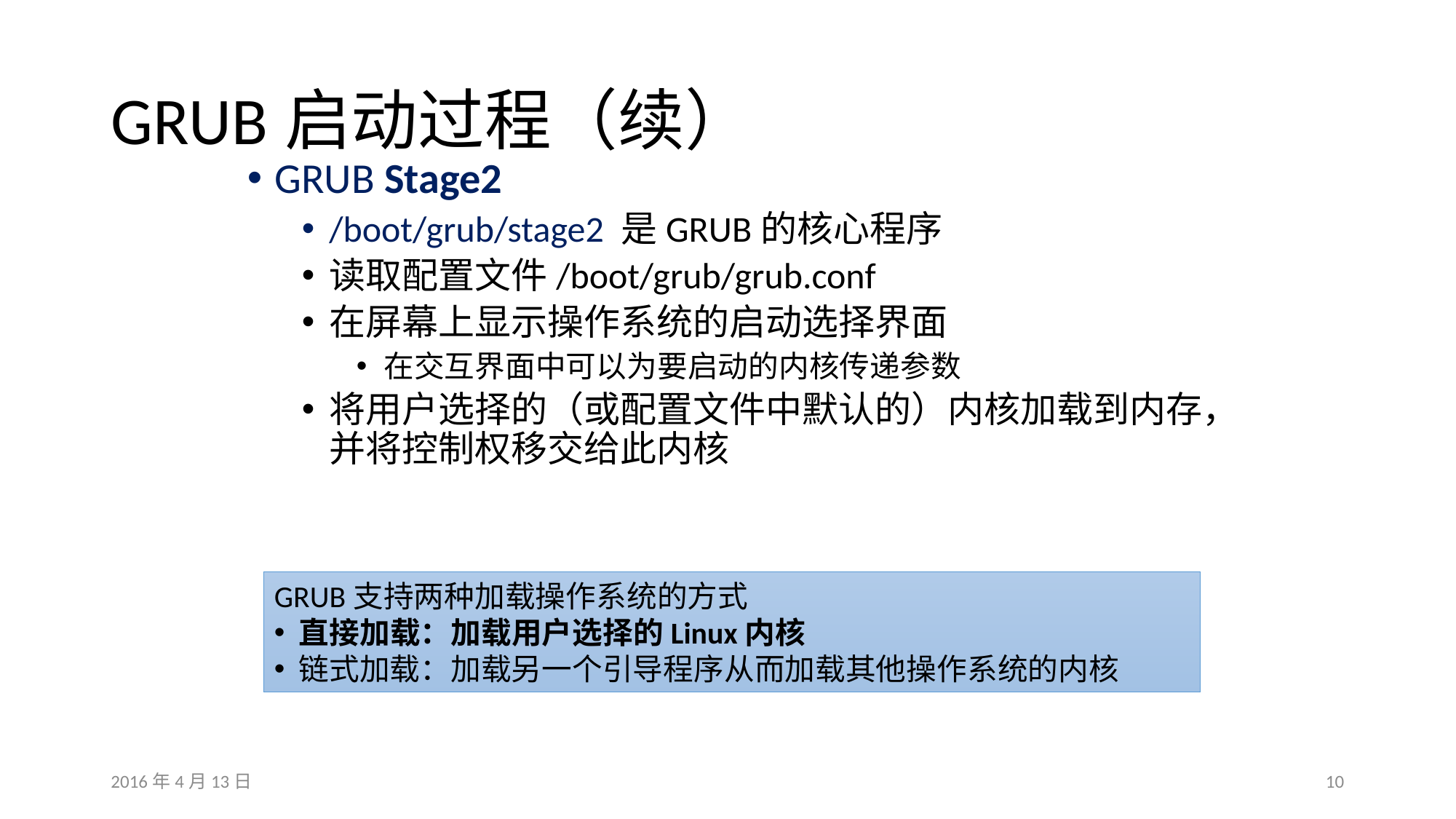

# GRUB启动过程（续）
GRUB Stage2
/boot/grub/stage2 是GRUB的核心程序
读取配置文件/boot/grub/grub.conf
在屏幕上显示操作系统的启动选择界面
在交互界面中可以为要启动的内核传递参数
将用户选择的（或配置文件中默认的）内核加载到内存，并将控制权移交给此内核
GRUB支持两种加载操作系统的方式
 直接加载：加载用户选择的Linux内核
 链式加载：加载另一个引导程序从而加载其他操作系统的内核
2016年4月13日
10